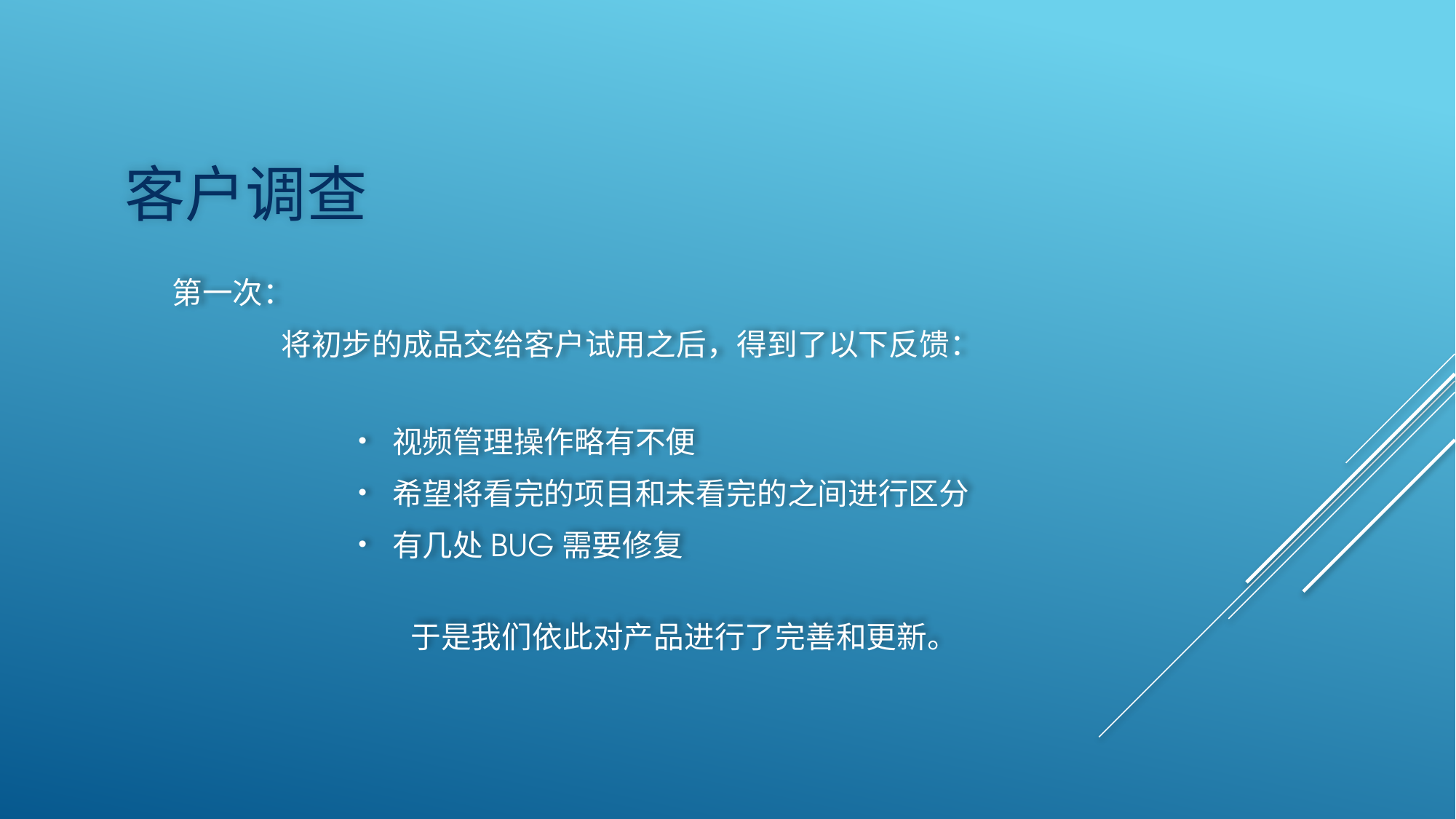

# 客户调查
第一次：
	将初步的成品交给客户试用之后，得到了以下反馈：
视频管理操作略有不便
希望将看完的项目和未看完的之间进行区分
有几处BUG需要修复
于是我们依此对产品进行了完善和更新。